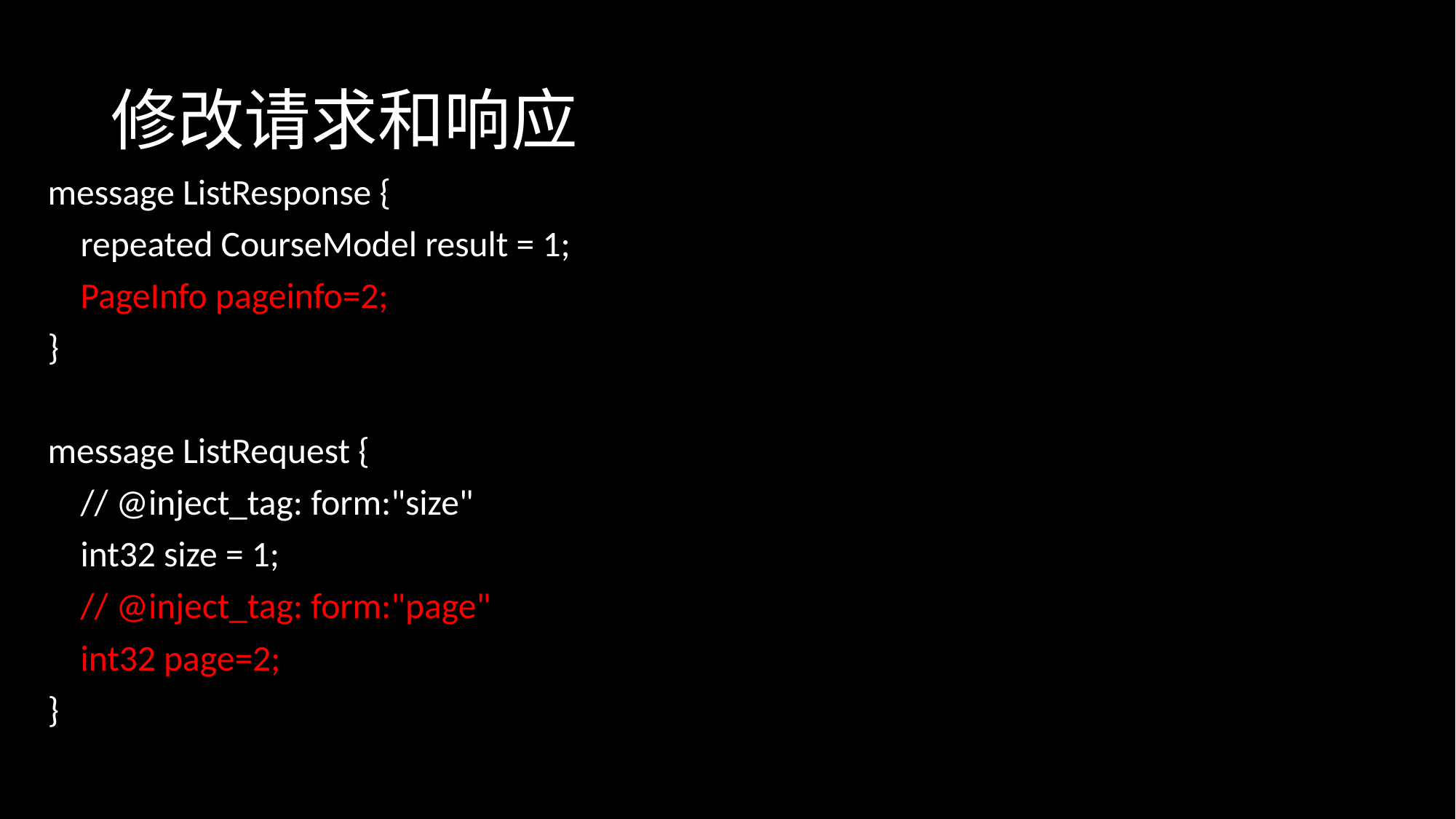

# 修改请求和响应
message ListResponse {
    repeated CourseModel result = 1;
    PageInfo pageinfo=2;
}

message ListRequest {
    // @inject_tag: form:"size"
    int32 size = 1;
    // @inject_tag: form:"page"
    int32 page=2;
}